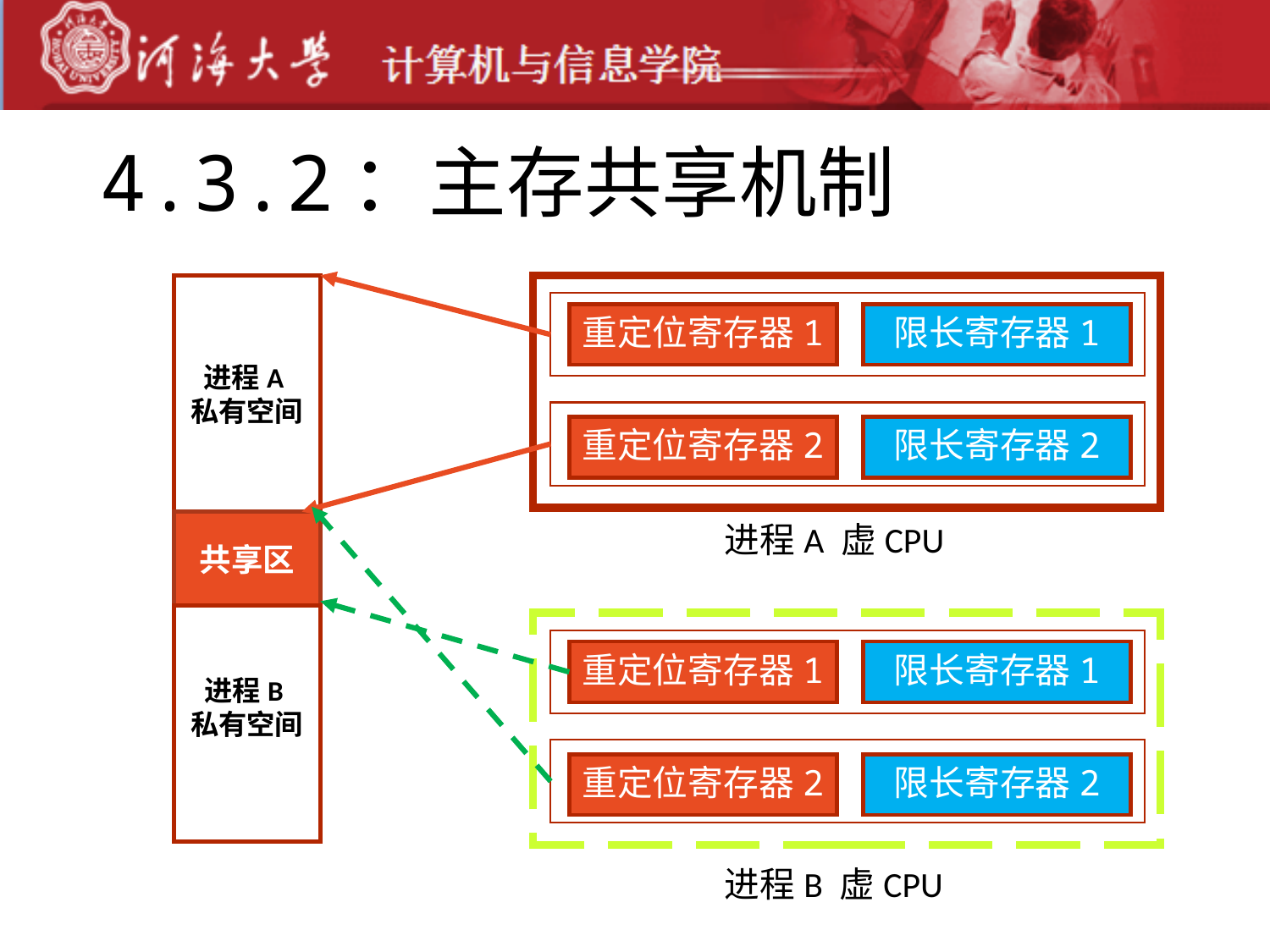

# 4.3.2：主存共享机制
进程A
私有空间

重定位寄存器1
限长寄存器1

重定位寄存器2
限长寄存器2
进程A 虚CPU
共享区
进程B
私有空间

重定位寄存器1
限长寄存器1

重定位寄存器2
限长寄存器2
进程B 虚CPU